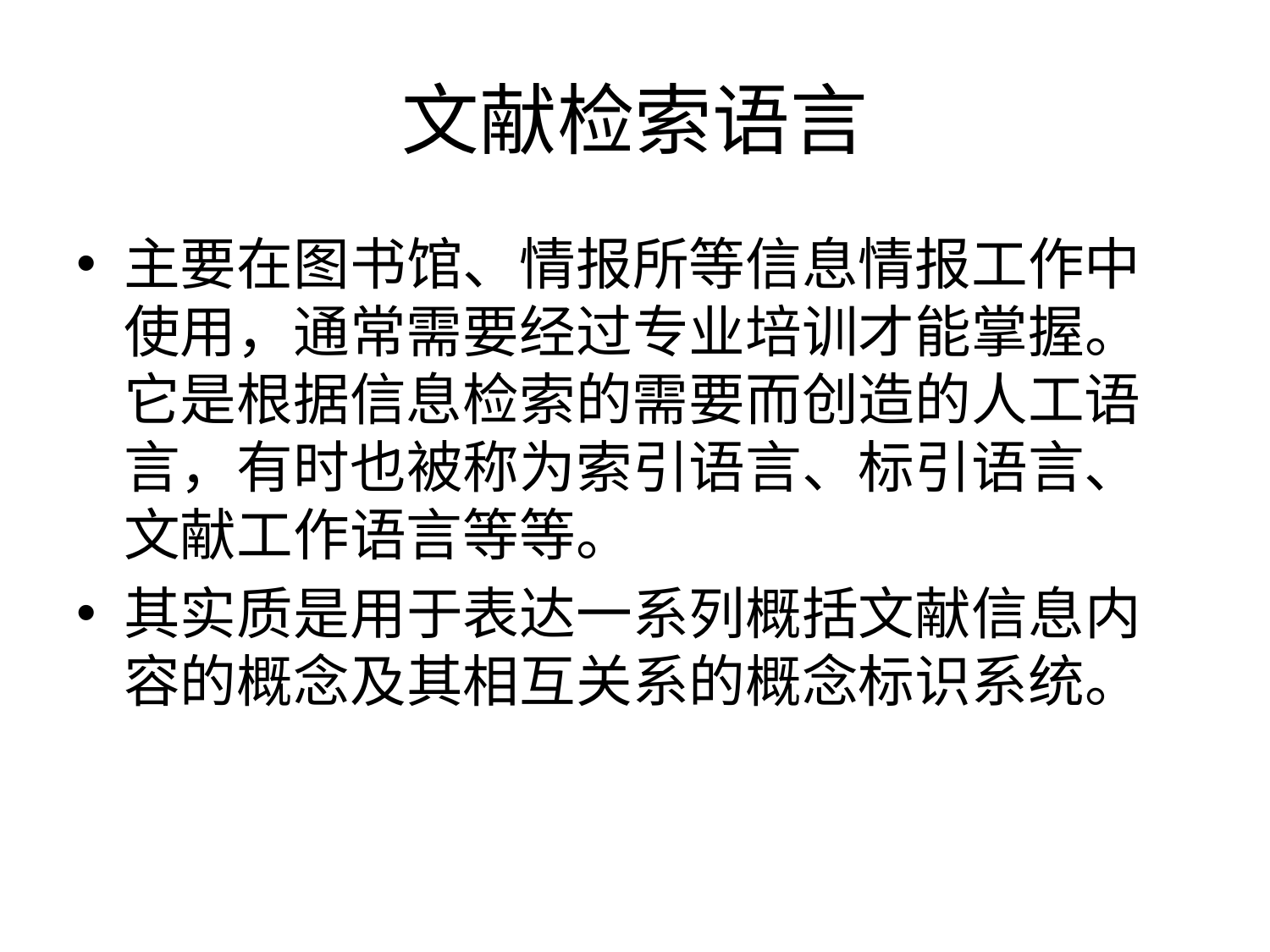

# 文献检索语言
主要在图书馆、情报所等信息情报工作中使用，通常需要经过专业培训才能掌握。它是根据信息检索的需要而创造的人工语言，有时也被称为索引语言、标引语言、文献工作语言等等。
其实质是用于表达一系列概括文献信息内容的概念及其相互关系的概念标识系统。